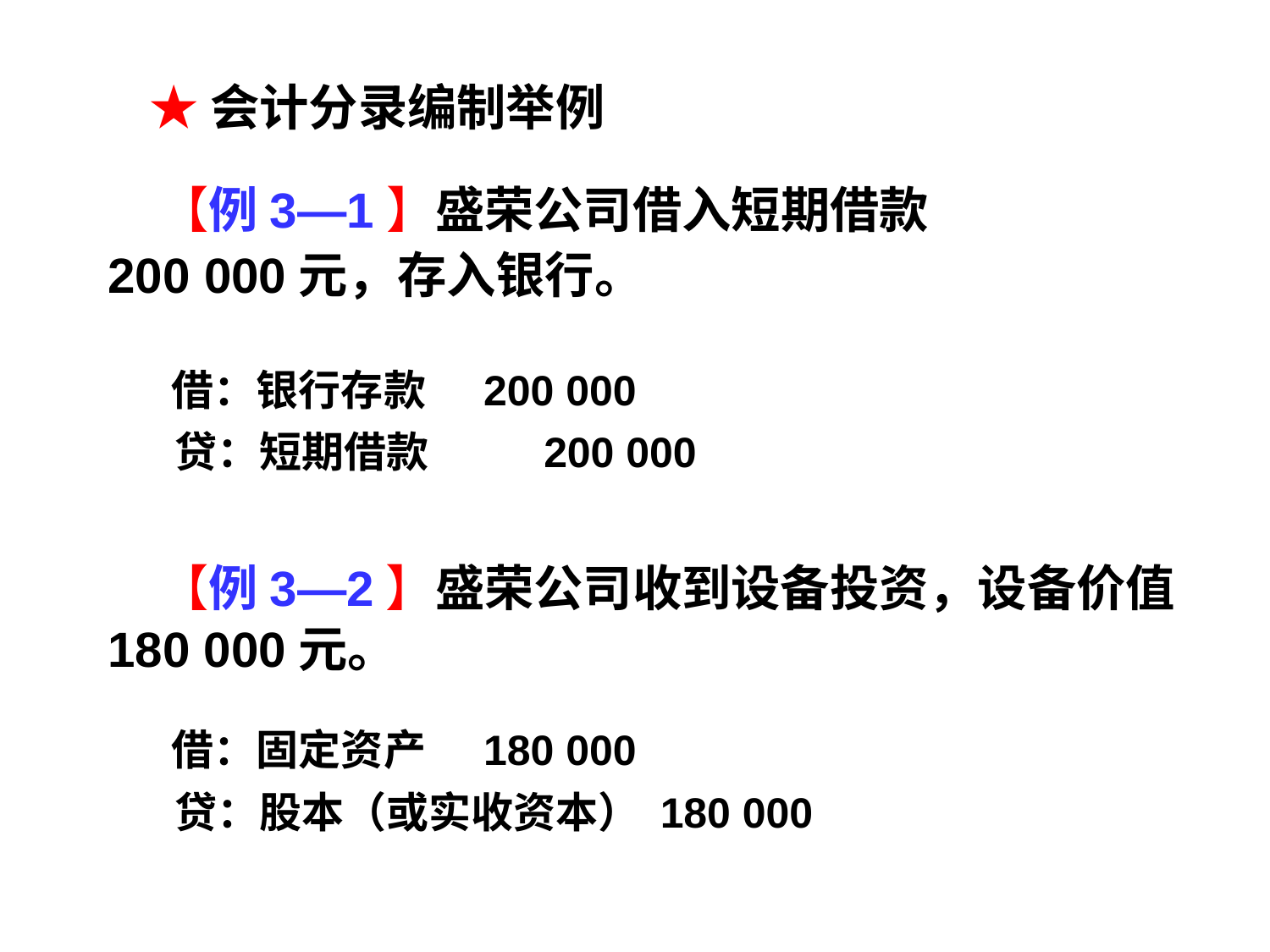

★会计分录编制举例
   【例3—1】盛荣公司借入短期借款
200 000元，存入银行。
    借：银行存款     200 000
      贷：短期借款           200 000
   【例3—2】盛荣公司收到设备投资，设备价值180 000元。
    借：固定资产     180 000
      贷：股本（或实收资本） 180 000

35